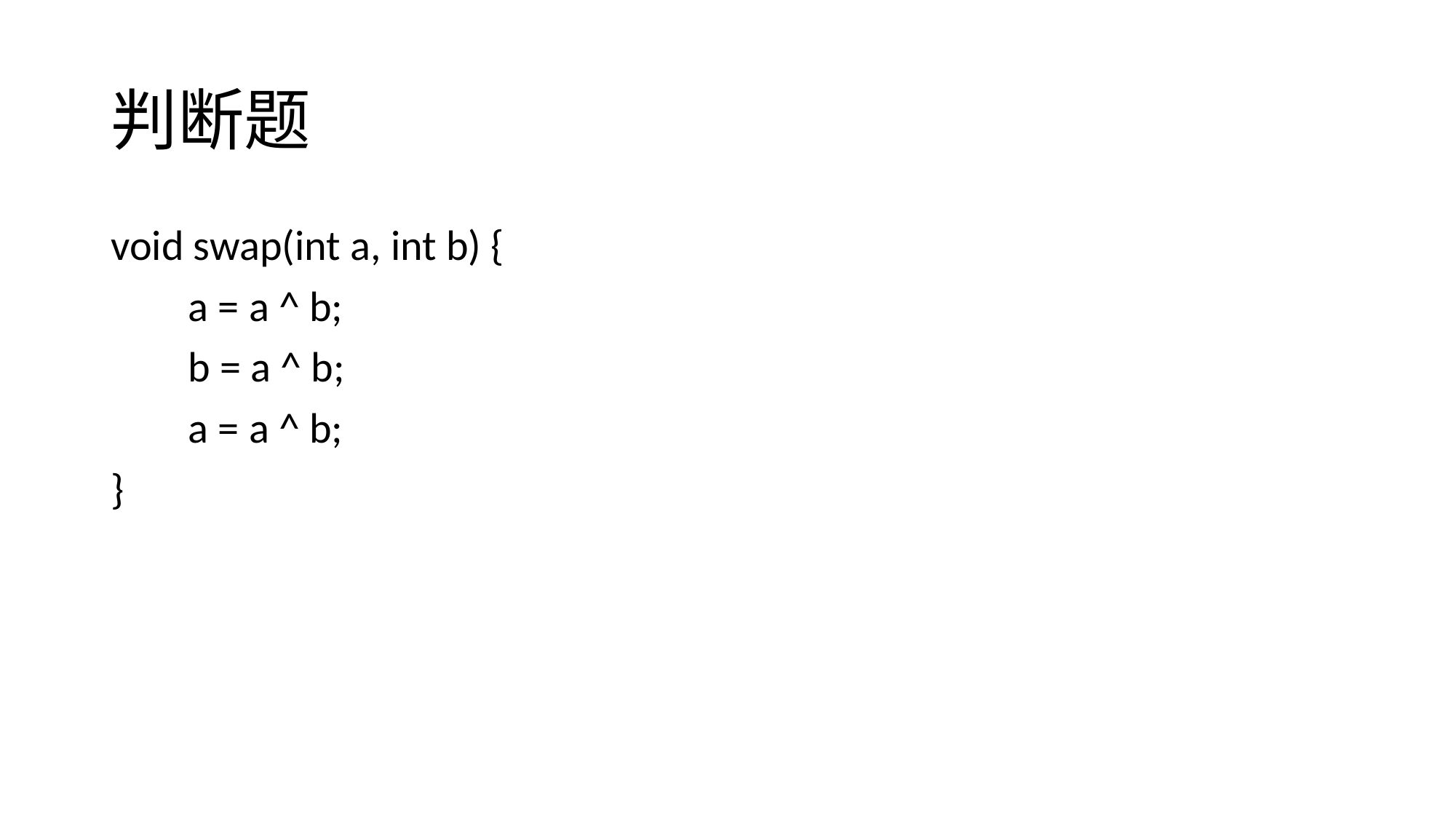

# 判断题
void swap(int a, int b) {
        a = a ^ b;
        b = a ^ b;
        a = a ^ b;
}